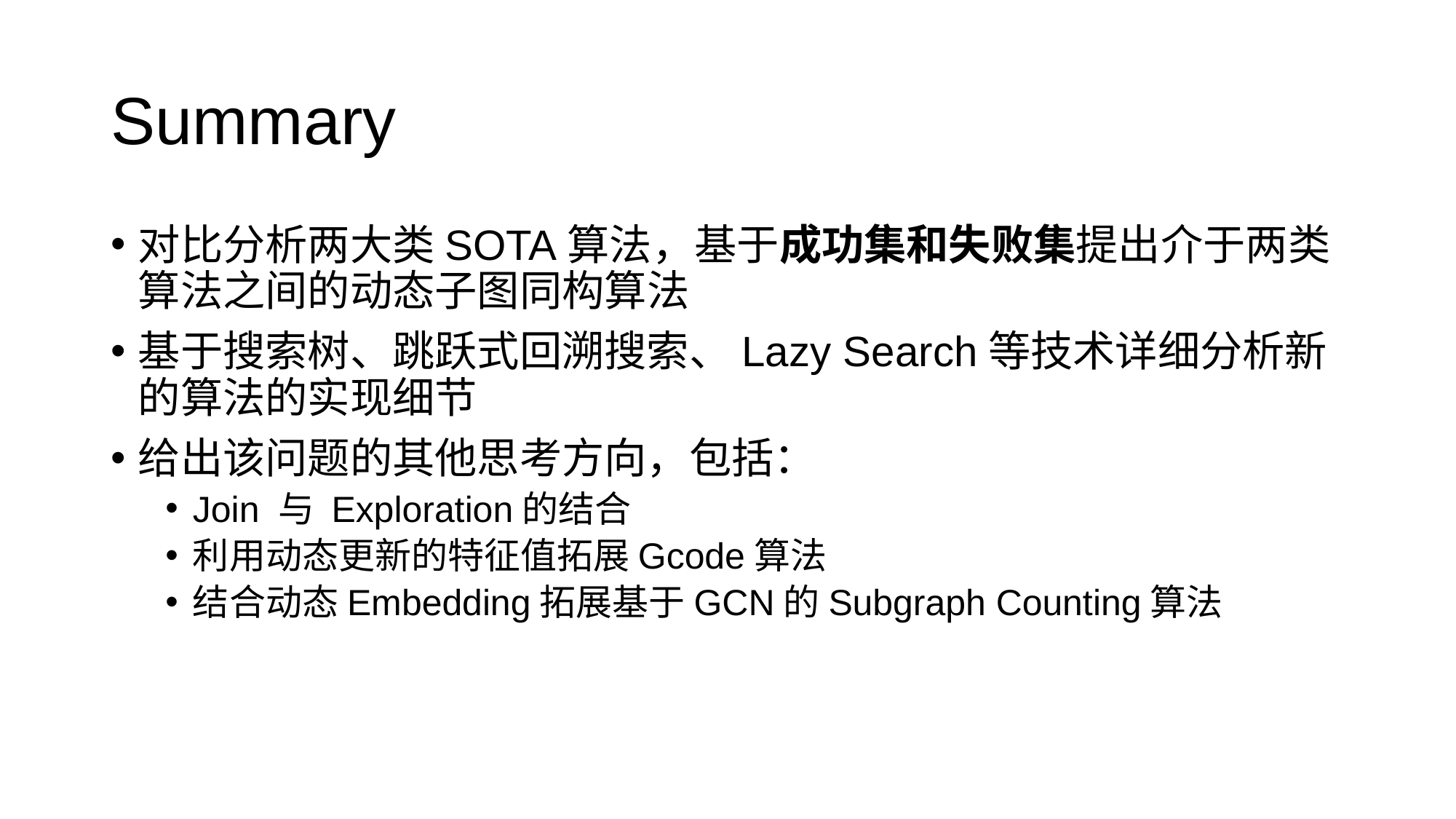

# Summary
对比分析两大类SOTA算法，基于成功集和失败集提出介于两类算法之间的动态子图同构算法
基于搜索树、跳跃式回溯搜索、Lazy Search等技术详细分析新的算法的实现细节
给出该问题的其他思考方向，包括：
Join 与 Exploration的结合
利用动态更新的特征值拓展Gcode算法
结合动态Embedding拓展基于GCN的Subgraph Counting算法